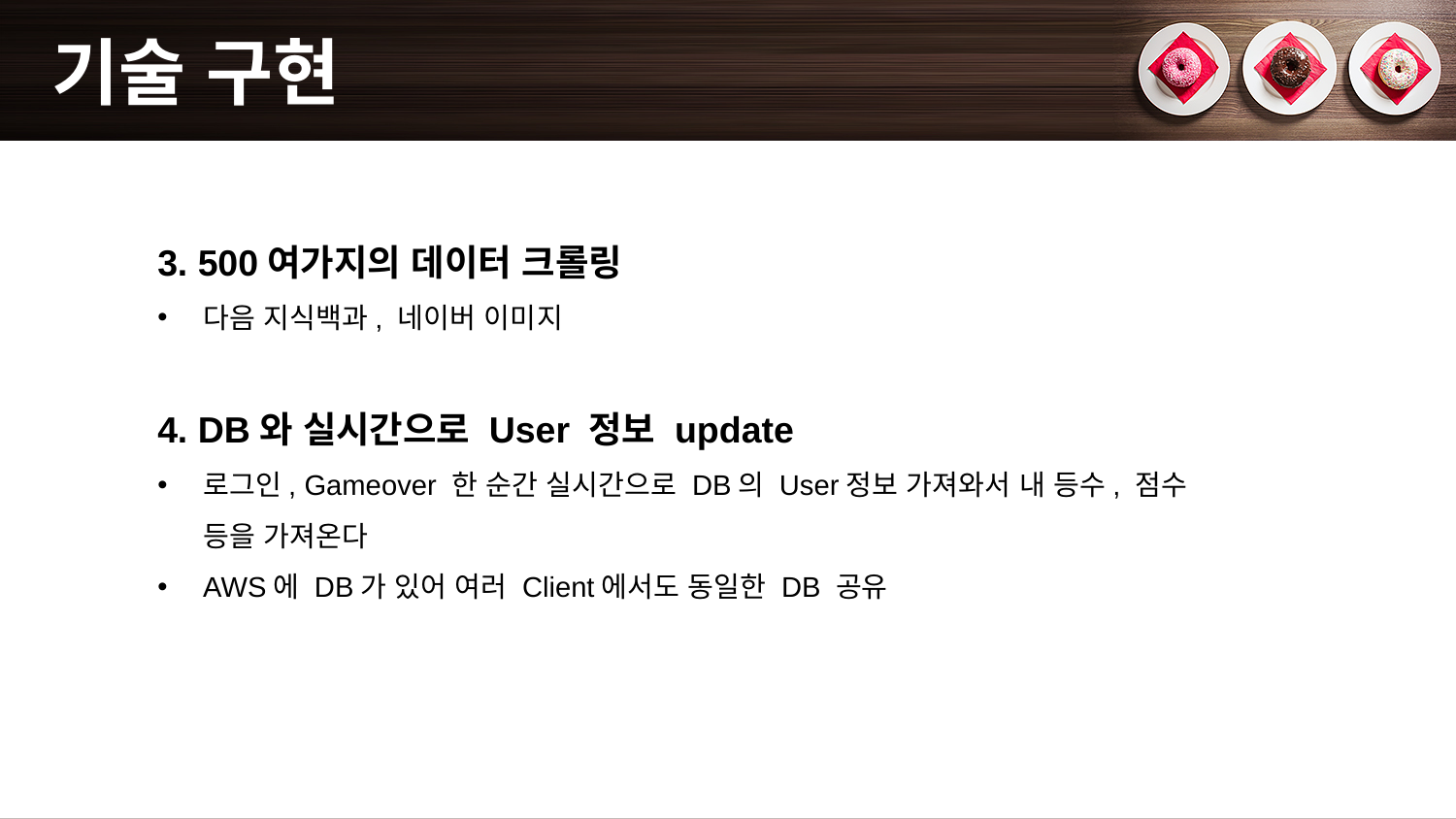

# 기술 구현

3. 500여가지의 데이터 크롤링
다음 지식백과, 네이버 이미지

4. DB와 실시간으로 User 정보 update
로그인, Gameover 한 순간 실시간으로 DB의 User정보 가져와서 내 등수, 점수 등을 가져온다
AWS에 DB가 있어 여러 Client에서도 동일한 DB 공유